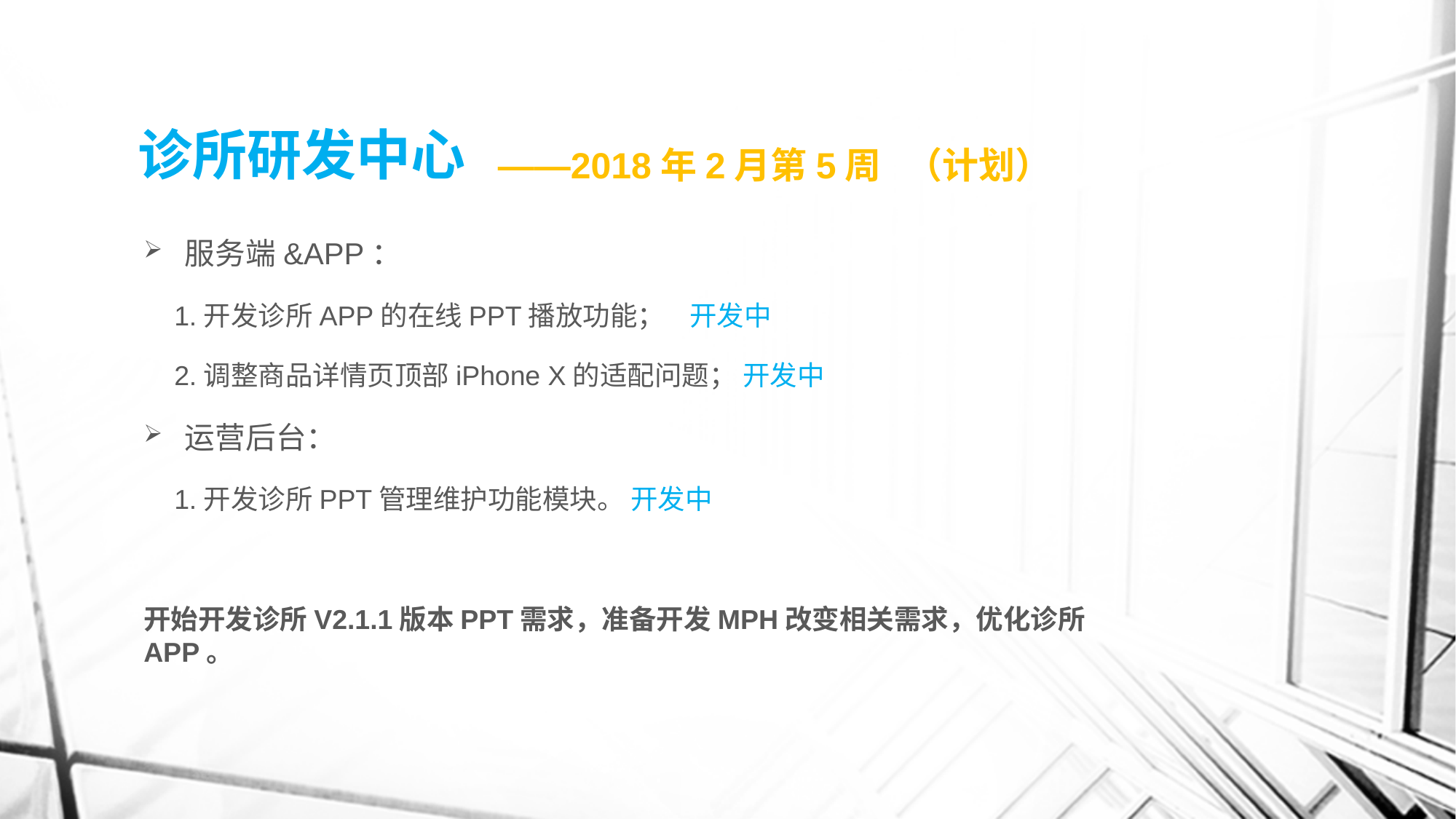

——2018年2月第5周   （计划）
# 诊所研发中心
 服务端&APP：
    1.开发诊所APP的在线PPT播放功能；    开发中
    2.调整商品详情页顶部iPhone X的适配问题； 开发中
 运营后台：
    1.开发诊所PPT管理维护功能模块。 开发中

开始开发诊所V2.1.1版本PPT需求，准备开发MPH改变相关需求，优化诊所APP。